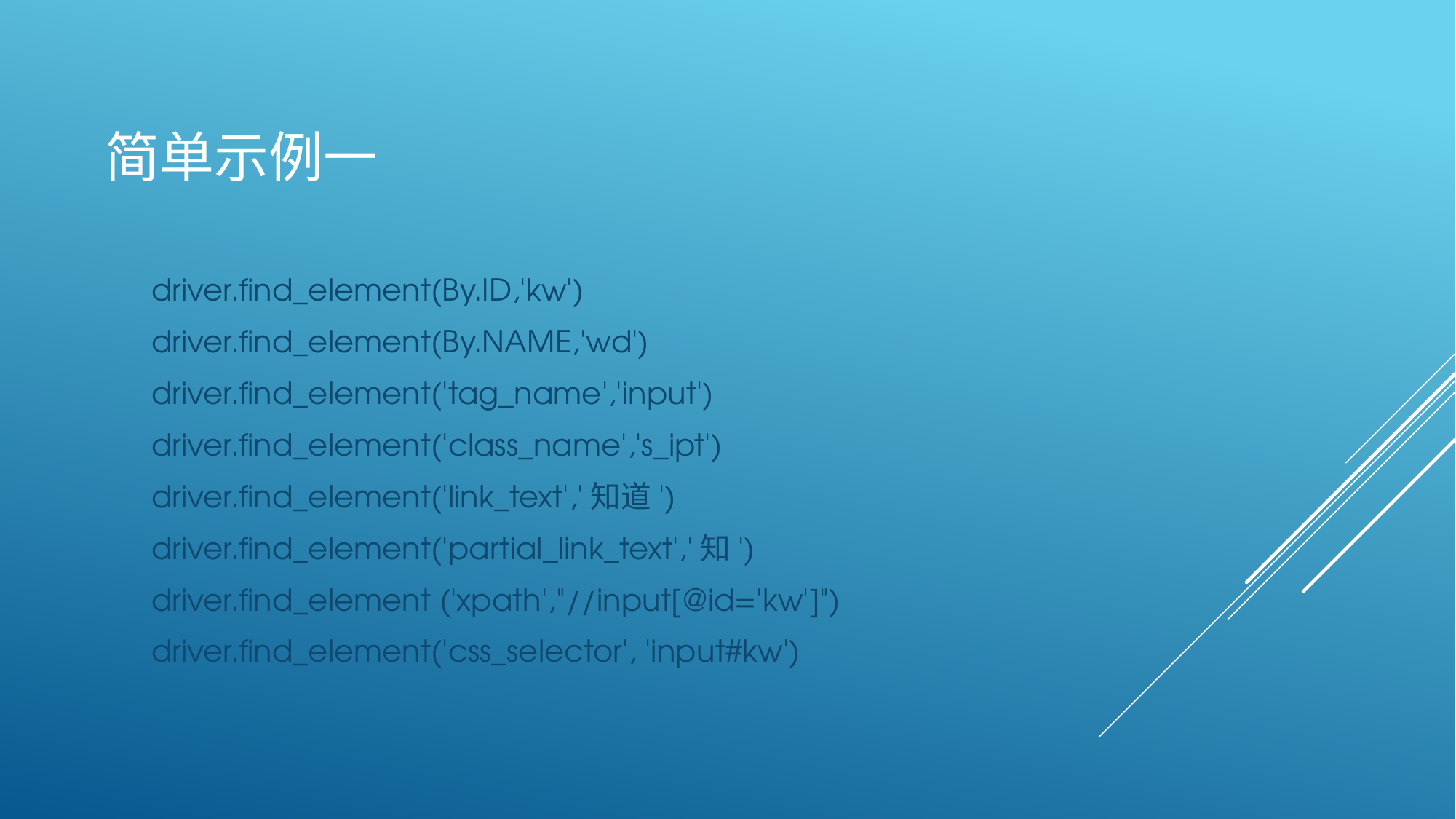

# 简单示例一

driver.find_element(By.ID,'kw')
driver.find_element(By.NAME,'wd')
driver.find_element('tag_name','input')
driver.find_element('class_name','s_ipt')
driver.find_element('link_text','知道')
driver.find_element('partial_link_text','知')
driver.find_element ('xpath',"//input[@id='kw']")
driver.find_element('css_selector', 'input#kw')